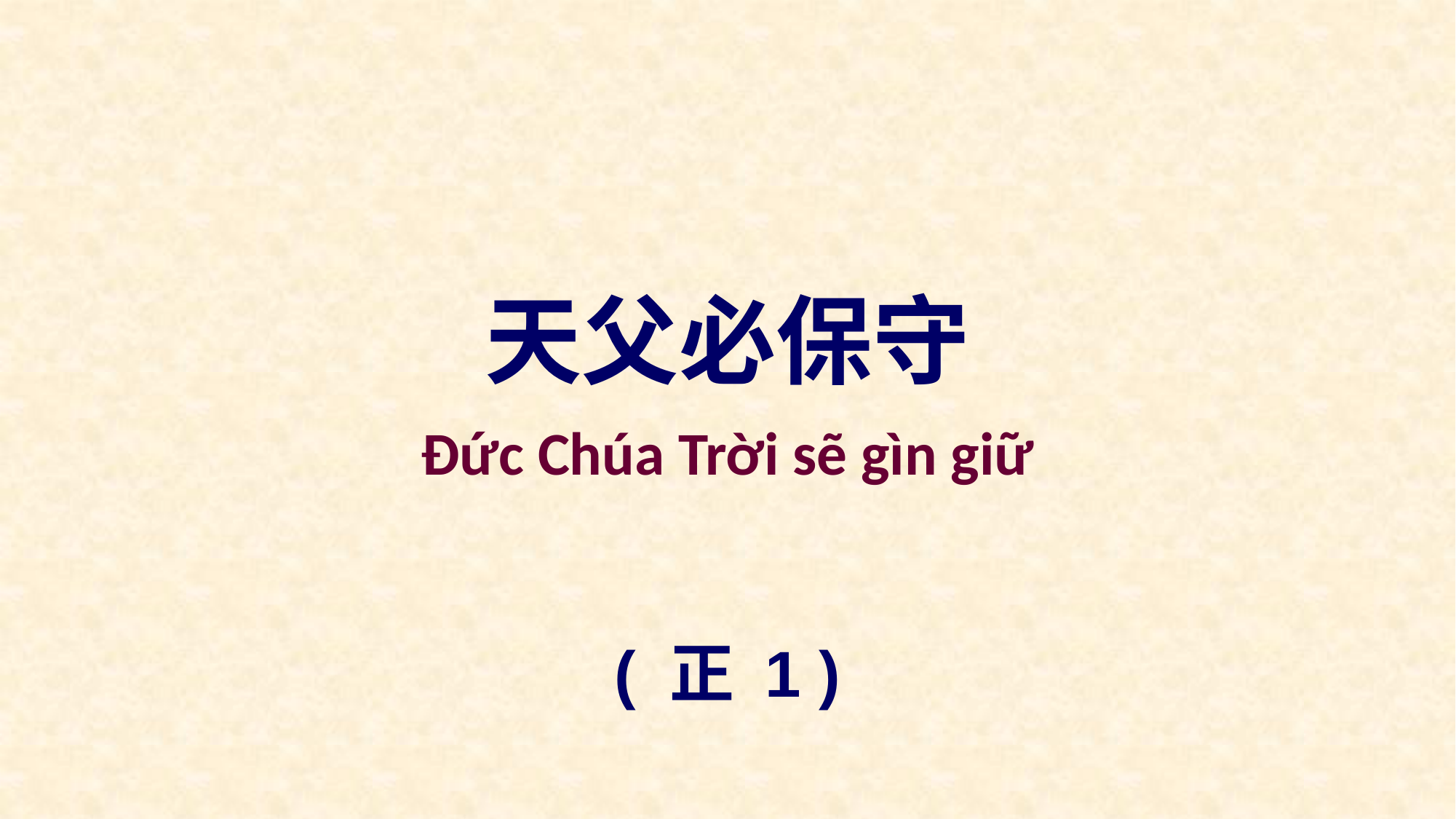

天父必保守
Đức Chúa Trời sẽ gìn giữ
( 正 1 )